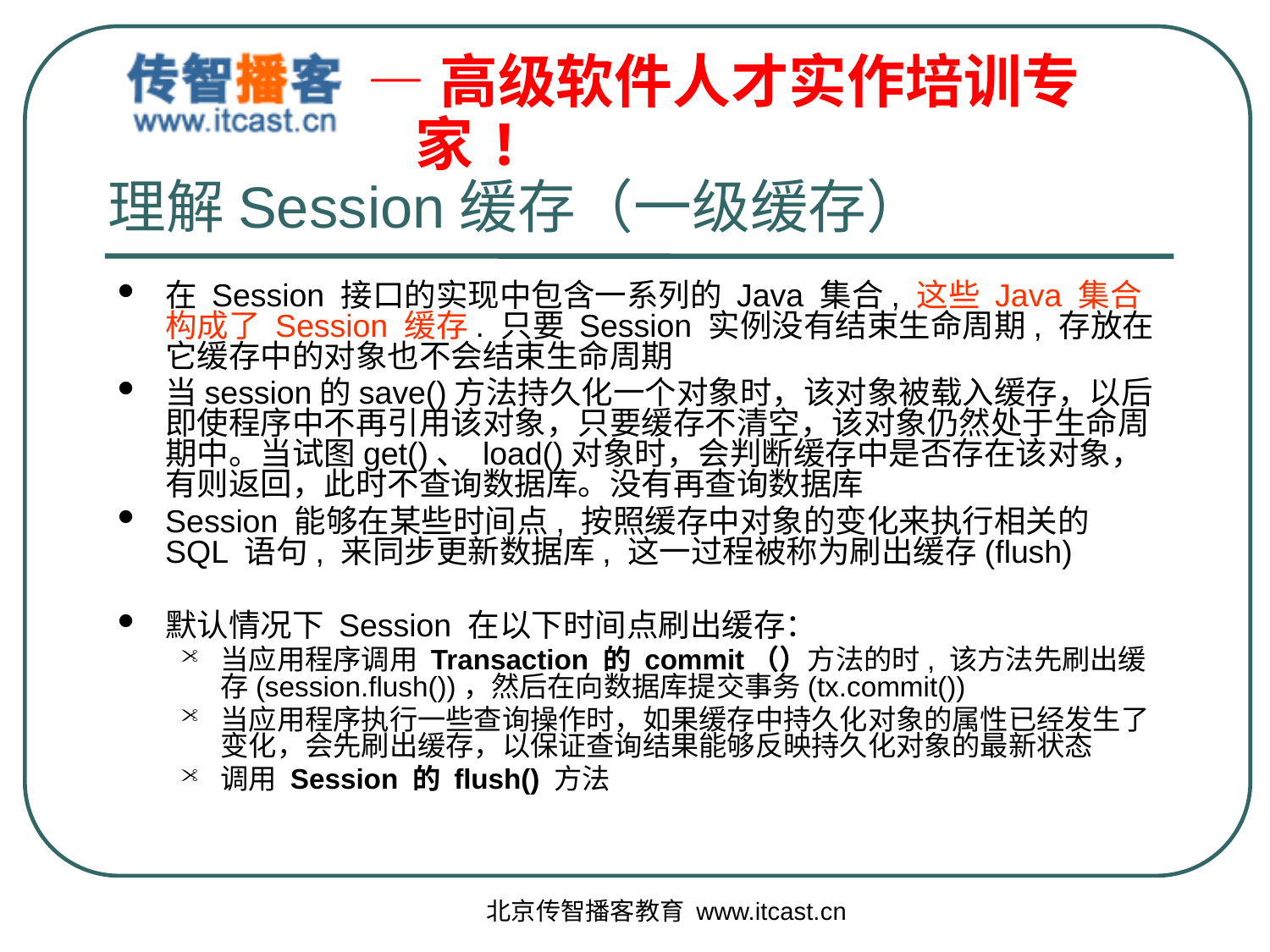

# 理解Session缓存（一级缓存）
在 Session 接口的实现中包含一系列的 Java 集合, 这些 Java 集合构成了 Session 缓存. 只要 Session 实例没有结束生命周期, 存放在它缓存中的对象也不会结束生命周期
当session的save()方法持久化一个对象时，该对象被载入缓存，以后即使程序中不再引用该对象，只要缓存不清空，该对象仍然处于生命周期中。当试图get()、 load()对象时，会判断缓存中是否存在该对象，有则返回，此时不查询数据库。没有再查询数据库
Session 能够在某些时间点, 按照缓存中对象的变化来执行相关的 SQL 语句, 来同步更新数据库, 这一过程被称为刷出缓存(flush)

默认情况下 Session 在以下时间点刷出缓存：
当应用程序调用 Transaction 的 commit（）方法的时, 该方法先刷出缓存(session.flush())，然后在向数据库提交事务(tx.commit())
当应用程序执行一些查询操作时，如果缓存中持久化对象的属性已经发生了变化，会先刷出缓存，以保证查询结果能够反映持久化对象的最新状态
调用 Session 的 flush() 方法
北京传智播客教育 www.itcast.cn